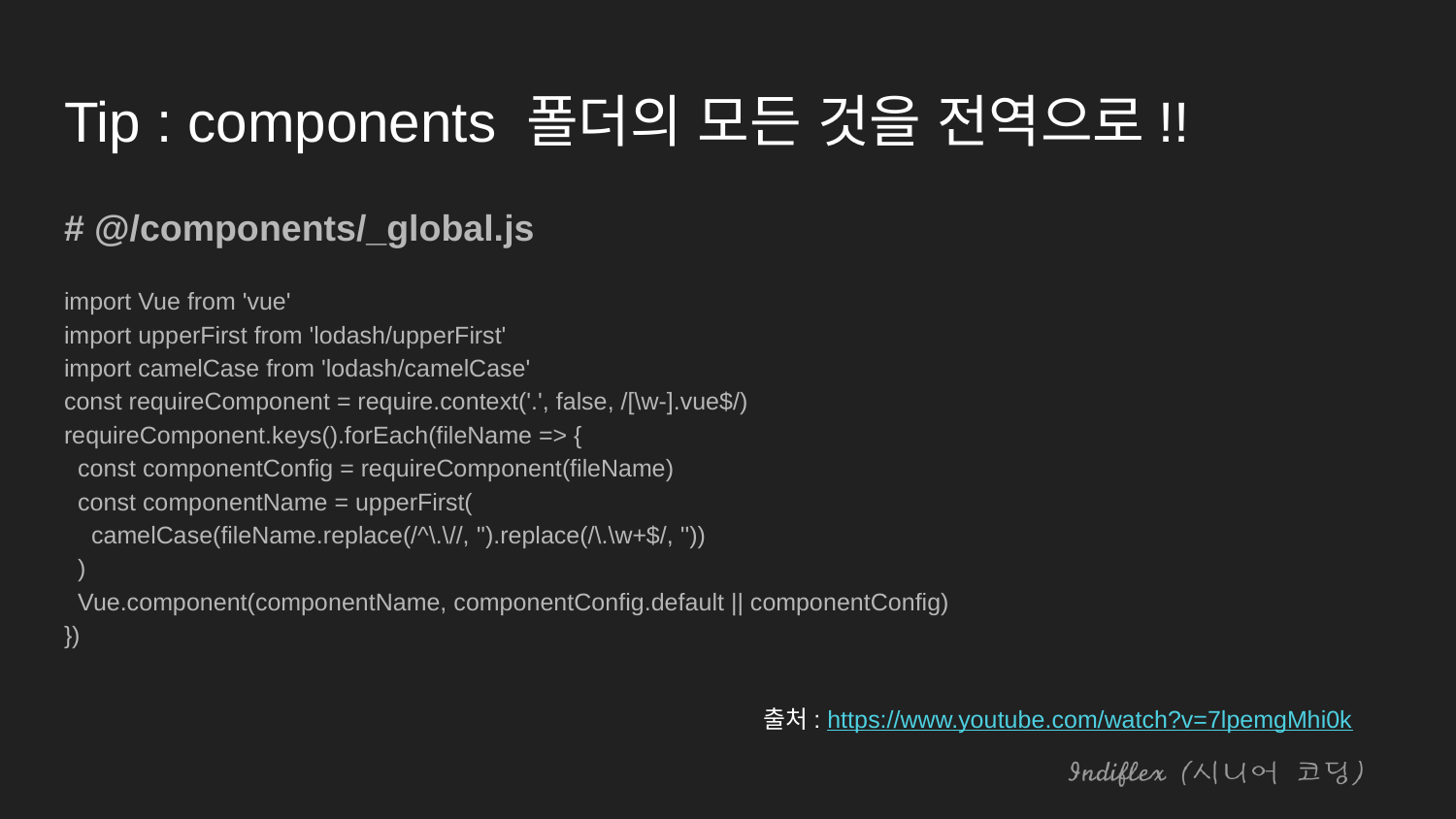

# Tip : components 폴더의 모든 것을 전역으로!!
# @/components/_global.js

import Vue from 'vue'
import upperFirst from 'lodash/upperFirst'
import camelCase from 'lodash/camelCase'
const requireComponent = require.context('.', false, /[\w-].vue$/)
requireComponent.keys().forEach(fileName => {
  const componentConfig = requireComponent(fileName)
  const componentName = upperFirst(
    camelCase(fileName.replace(/^\.\//, '').replace(/\.\w+$/, ''))
  )
  Vue.component(componentName, componentConfig.default || componentConfig)
})

출처: https://www.youtube.com/watch?v=7lpemgMhi0k